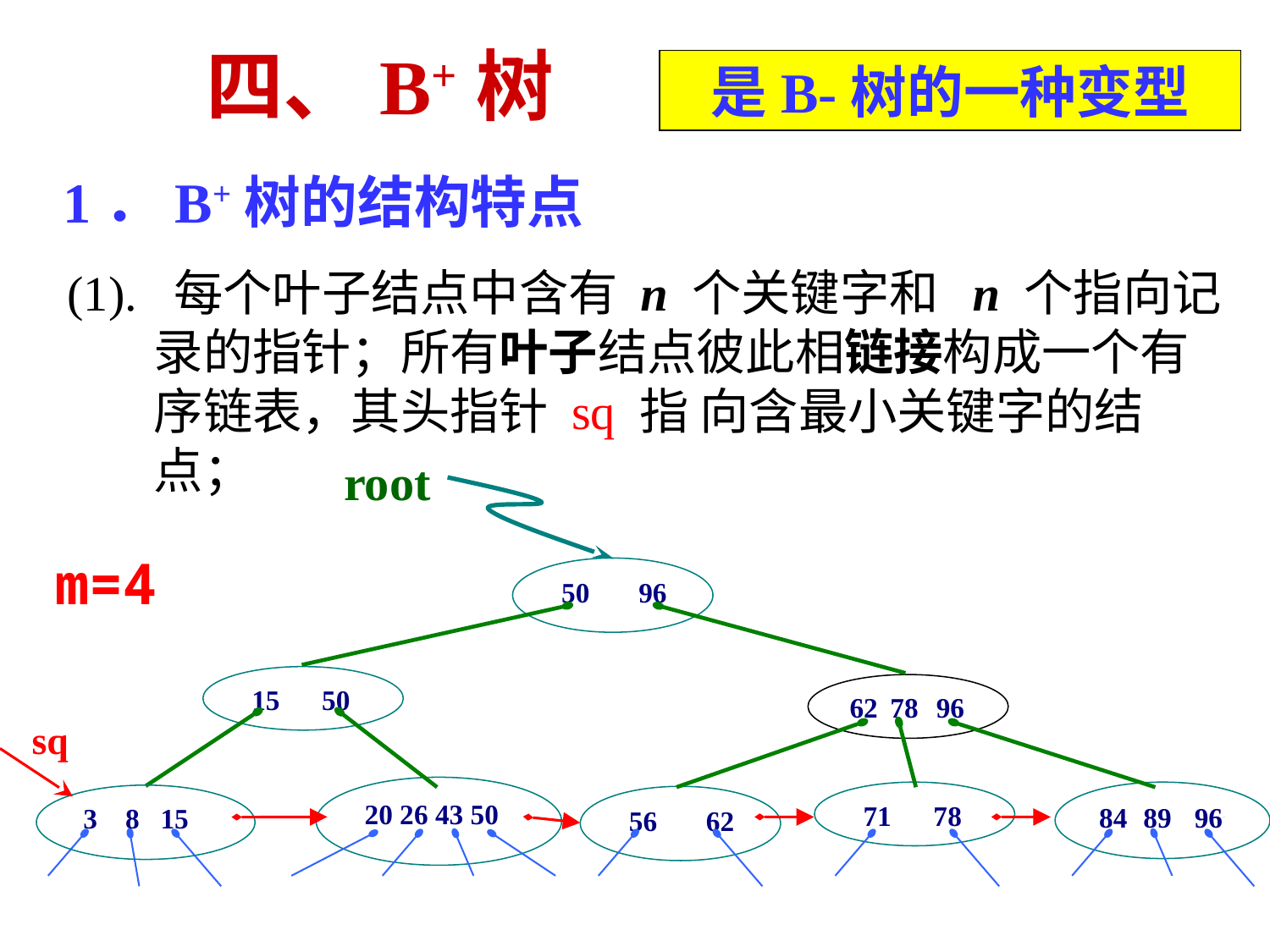

四、B+树
是B-树的一种变型
1．B+树的结构特点
(1).  每个叶子结点中含有 n 个关键字和  n 个指向记录的指针；所有叶子结点彼此相链接构成一个有序链表，其头指针 sq 指 向含最小关键字的结点；
root

 50       96

 15      50
62   78    96
sq

20 26 43 50
 71      78
84   89    96

 56       62
 3    8   15

m=4